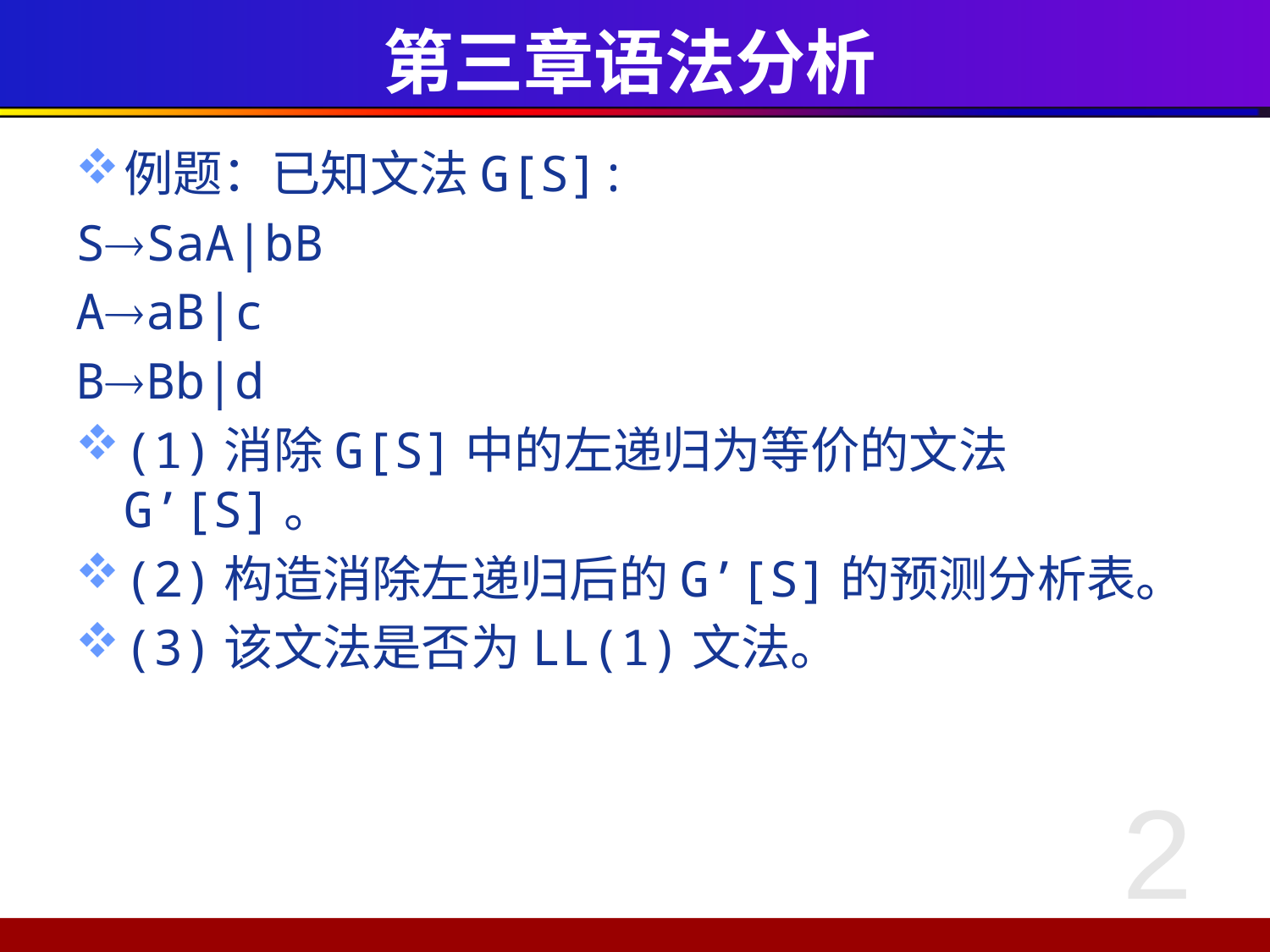

# 第三章语法分析
例题：已知文法G[S]:
S→SaA|bB
A→aB|c
B→Bb|d
(1)消除G[S]中的左递归为等价的文法G’[S]。
(2)构造消除左递归后的G’[S]的预测分析表。
(3)该文法是否为LL(1)文法。